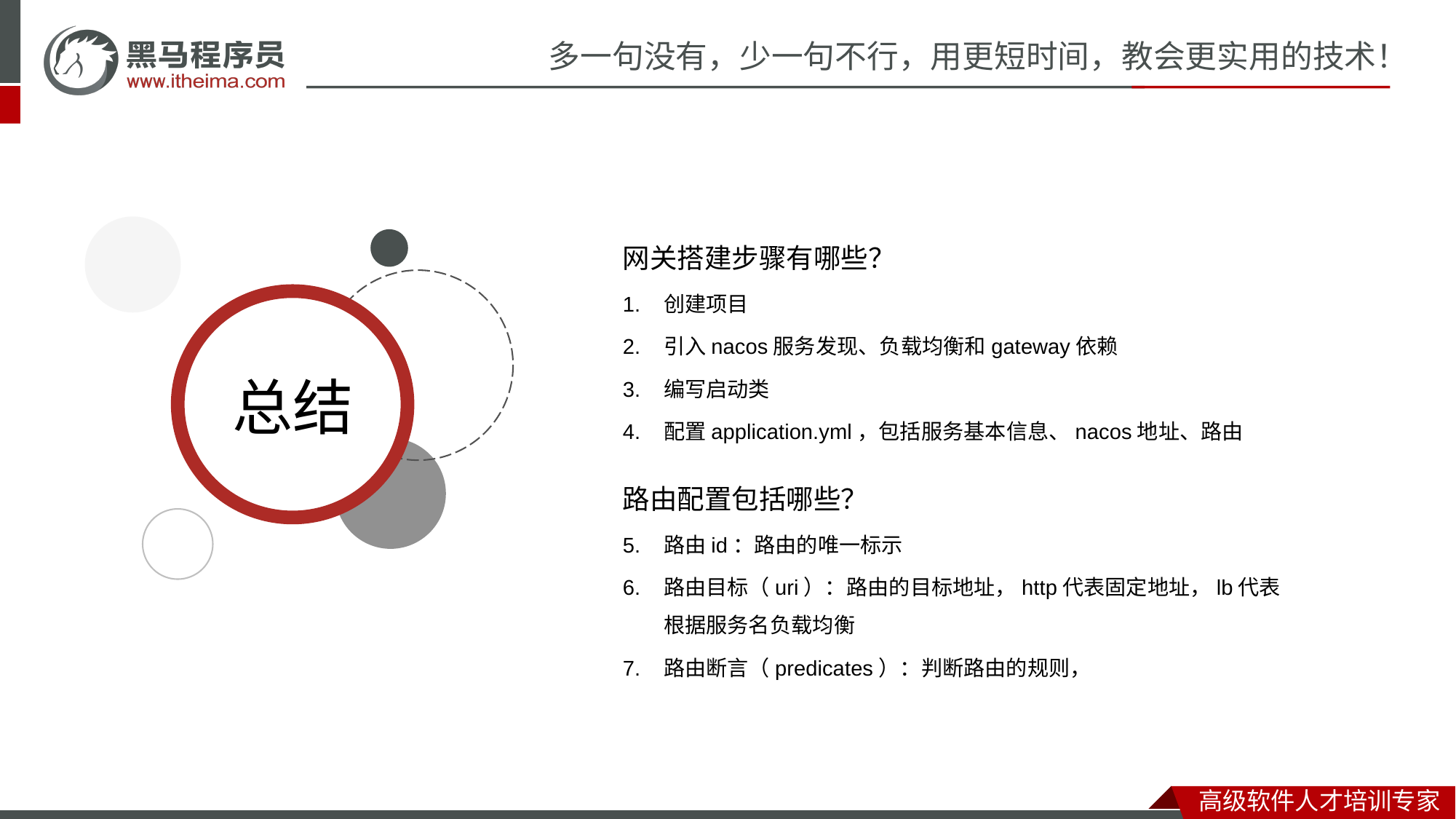

网关搭建步骤有哪些？
创建项目
引入nacos服务发现、负载均衡和gateway依赖
编写启动类
配置application.yml，包括服务基本信息、nacos地址、路由
路由配置包括哪些？
路由id：路由的唯一标示
路由目标（uri）：路由的目标地址，http代表固定地址，lb代表根据服务名负载均衡
路由断言（predicates）：判断路由的规则，